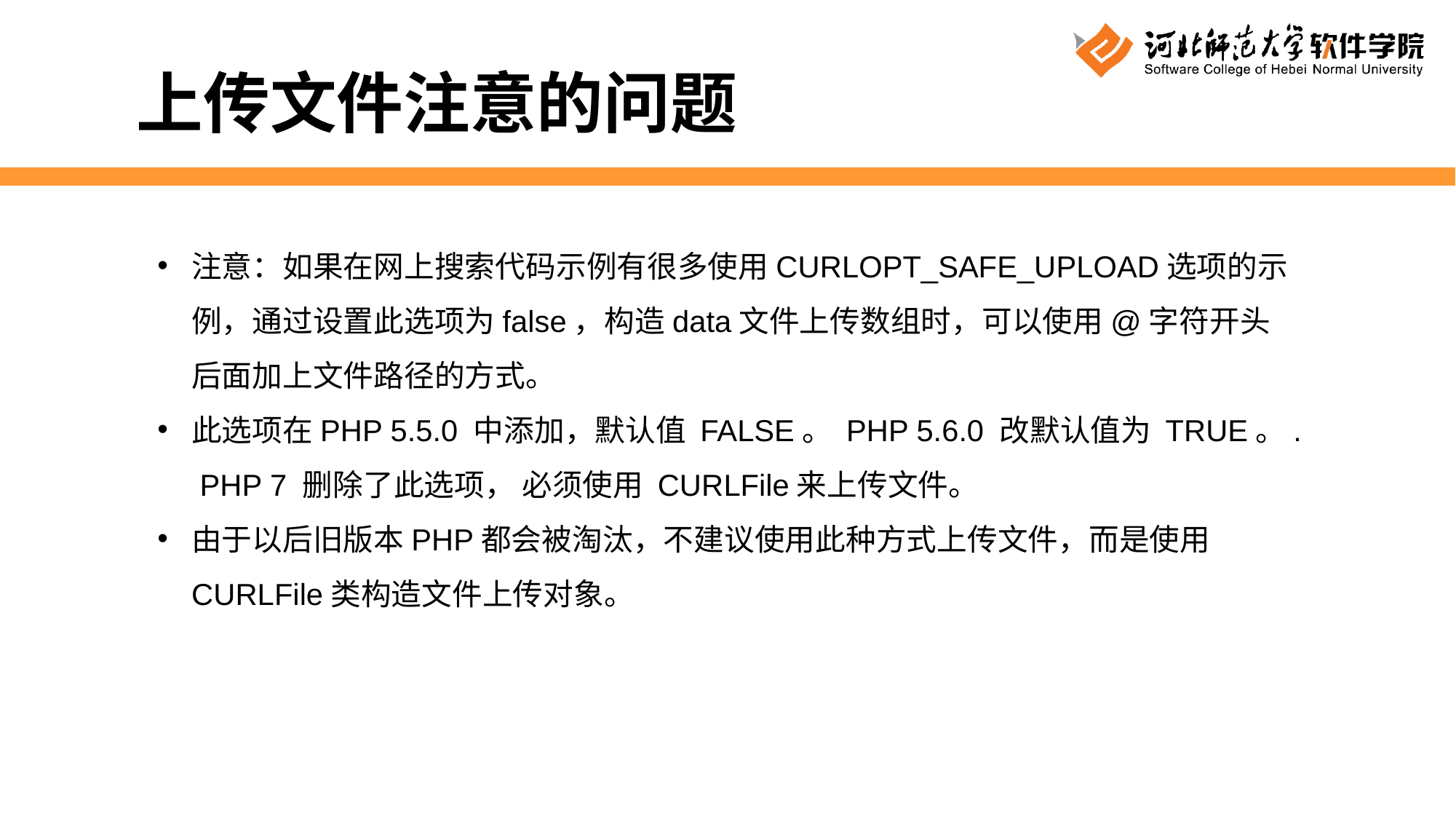

上传文件注意的问题
注意：如果在网上搜索代码示例有很多使用CURLOPT_SAFE_UPLOAD选项的示例，通过设置此选项为false，构造data文件上传数组时，可以使用@字符开头后面加上文件路径的方式。
此选项在PHP 5.5.0 中添加，默认值 FALSE。 PHP 5.6.0 改默认值为 TRUE。. PHP 7 删除了此选项， 必须使用 CURLFile来上传文件。
由于以后旧版本PHP都会被淘汰，不建议使用此种方式上传文件，而是使用CURLFile类构造文件上传对象。